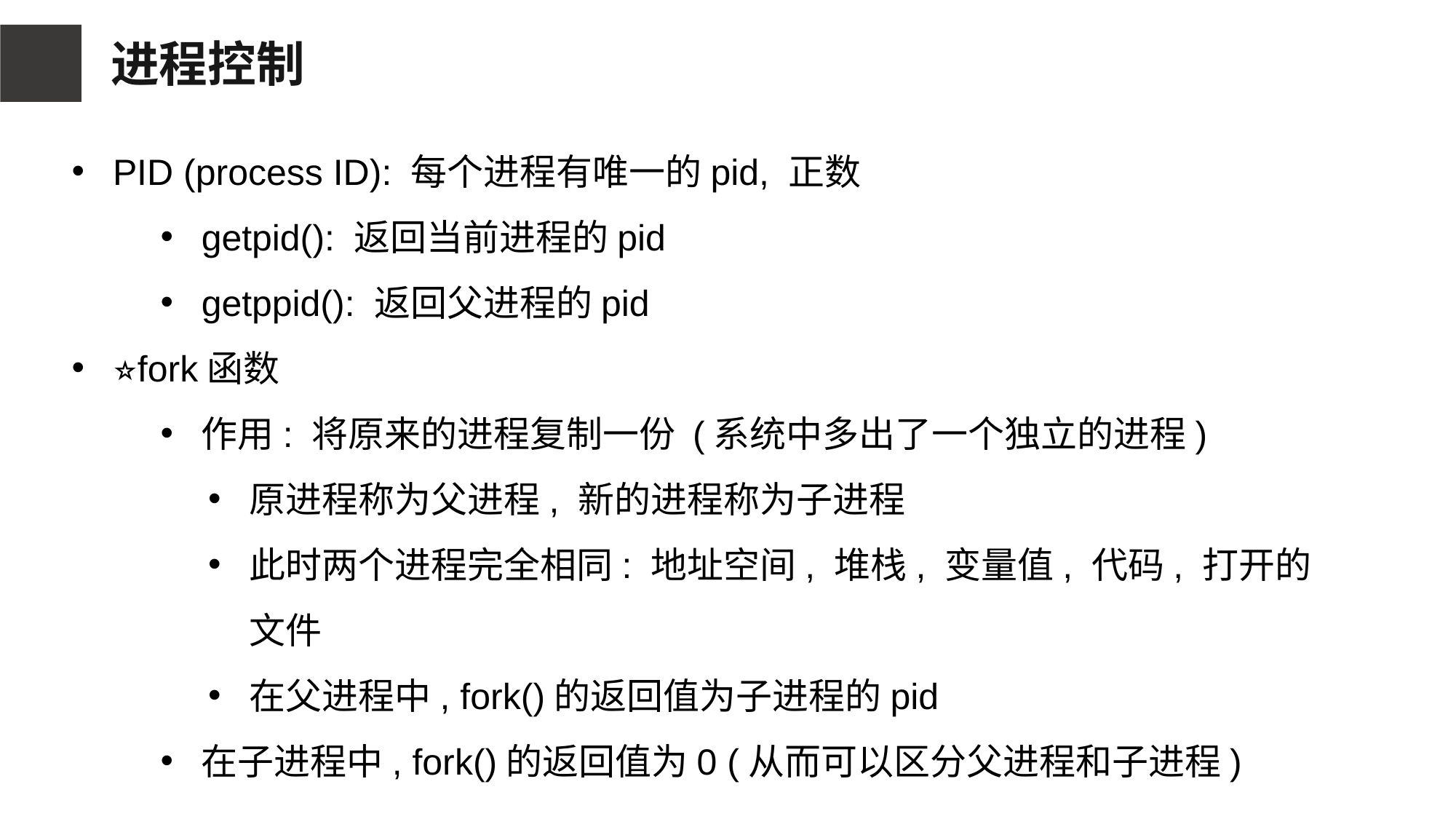

进程控制
PID (process ID): 每个进程有唯一的pid, 正数
getpid(): 返回当前进程的pid
getppid(): 返回父进程的pid
⭐fork函数
作用: 将原来的进程复制一份 (系统中多出了一个独立的进程)
原进程称为父进程, 新的进程称为子进程
此时两个进程完全相同: 地址空间, 堆栈, 变量值, 代码, 打开的文件
在父进程中, fork()的返回值为子进程的pid
在子进程中, fork()的返回值为0 (从而可以区分父进程和子进程)